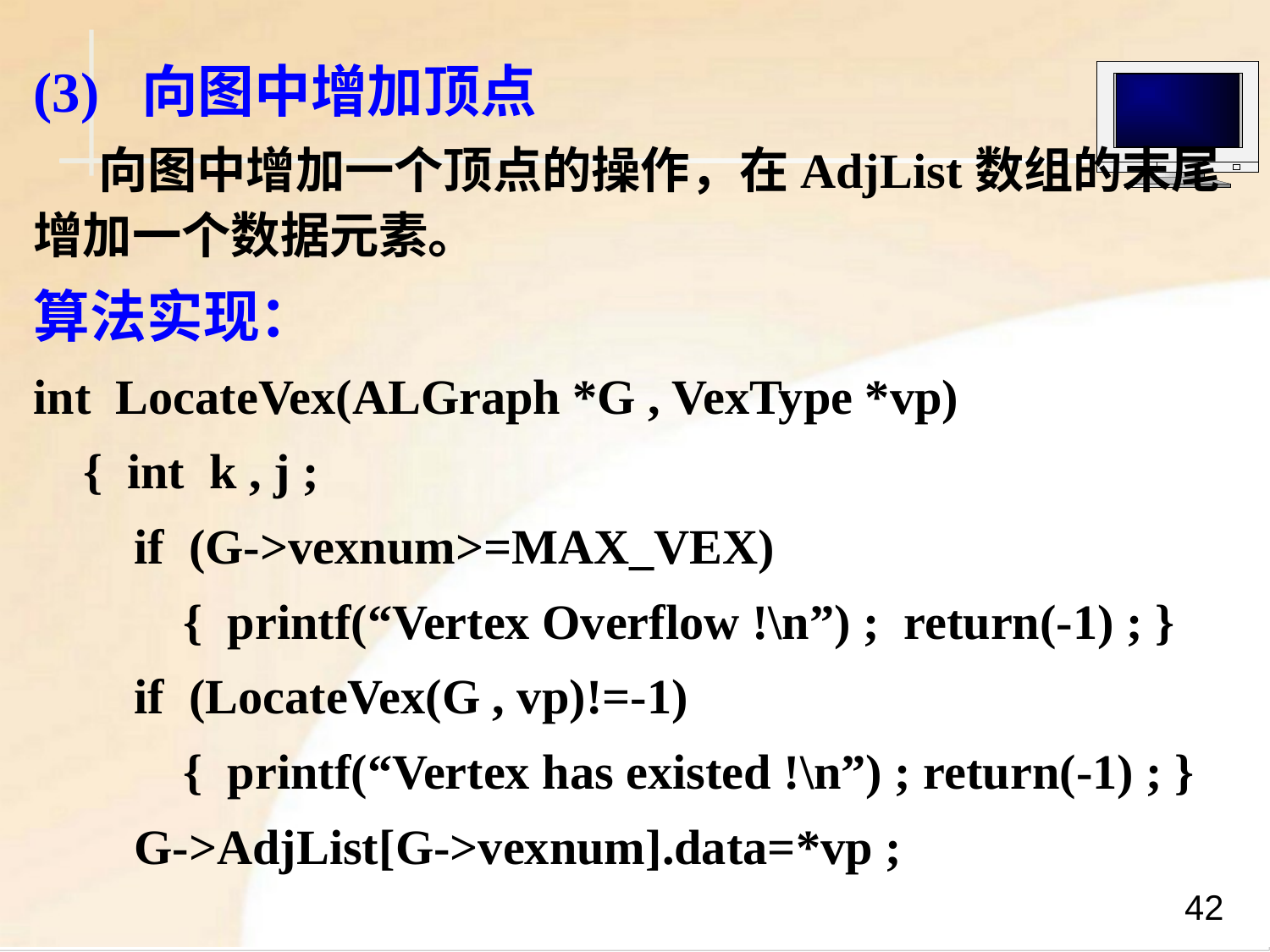

(3)  向图中增加顶点
       向图中增加一个顶点的操作，在AdjList数组的末尾增加一个数据元素。
算法实现：
int  LocateVex(ALGraph *G , VexType *vp)
{  int  k , j ;
if  (G->vexnum>=MAX_VEX)
{  printf(“Vertex Overflow !\n”) ;  return(-1) ; }
if  (LocateVex(G , vp)!=-1)
{  printf(“Vertex has existed !\n”) ; return(-1) ; }
G->AdjList[G->vexnum].data=*vp ;